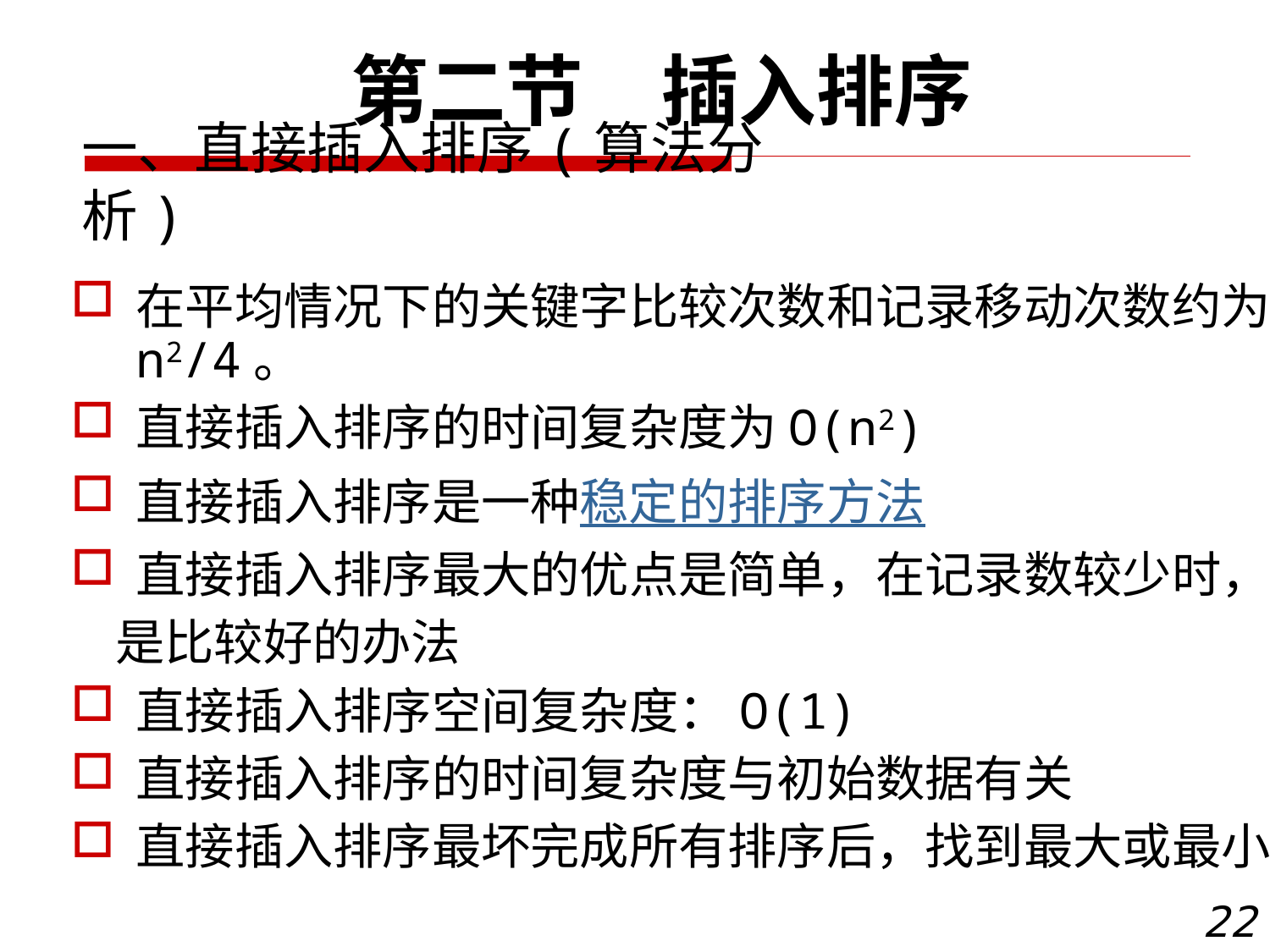

第二节　插入排序
一、直接插入排序(算法分析)
在平均情况下的关键字比较次数和记录移动次数约为 n2/4。
直接插入排序的时间复杂度为O(n2)
直接插入排序是一种稳定的排序方法
直接插入排序最大的优点是简单，在记录数较少时，
   是比较好的办法
直接插入排序空间复杂度：O(1)
直接插入排序的时间复杂度与初始数据有关
直接插入排序最坏完成所有排序后，找到最大或最小。

22